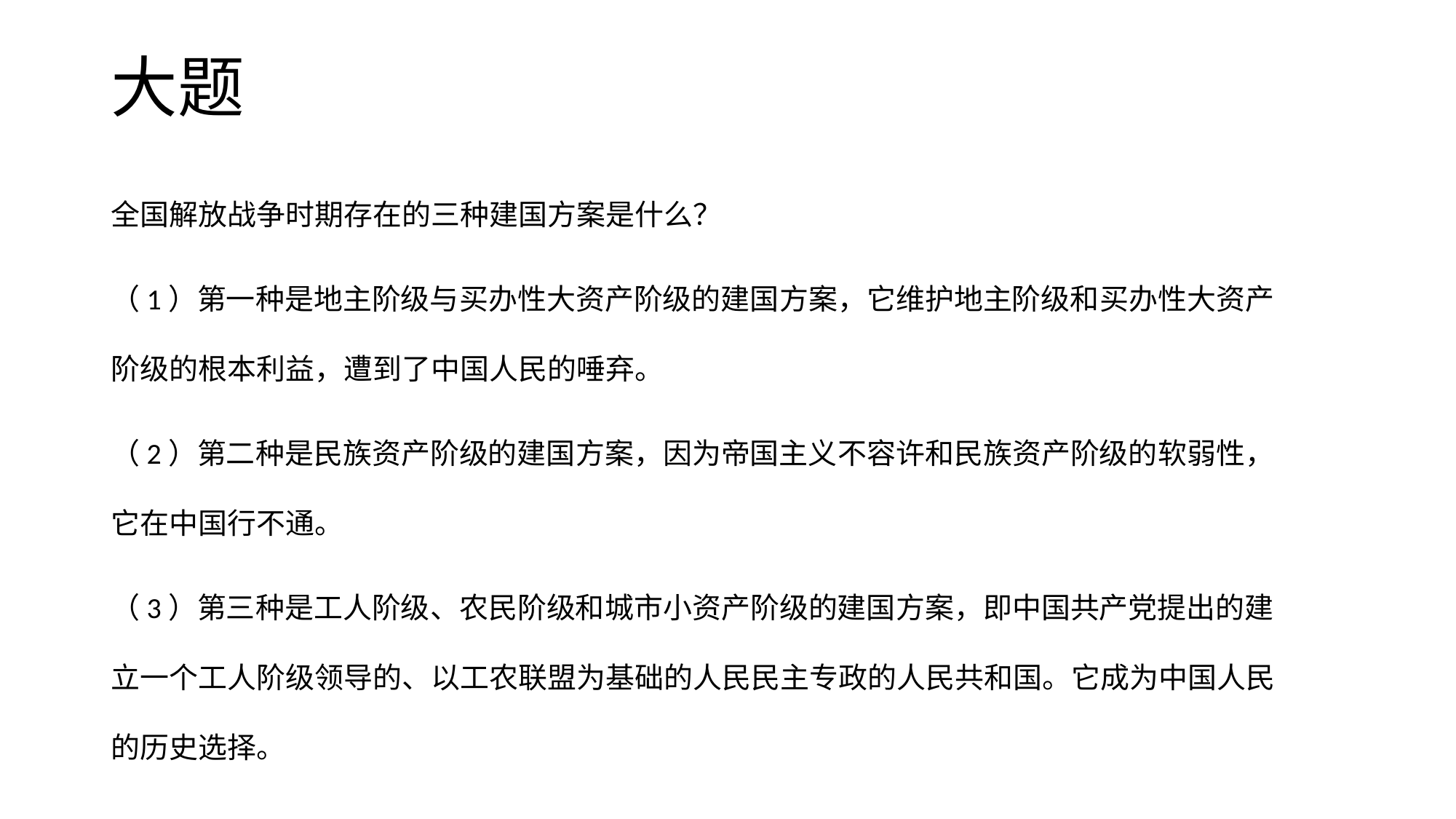

# 大题
全国解放战争时期存在的三种建国方案是什么？
（1）第一种是地主阶级与买办性大资产阶级的建国方案，它维护地主阶级和买办性大资产阶级的根本利益，遭到了中国人民的唾弃。
（2）第二种是民族资产阶级的建国方案，因为帝国主义不容许和民族资产阶级的软弱性，它在中国行不通。
（3）第三种是工人阶级、农民阶级和城市小资产阶级的建国方案，即中国共产党提出的建立一个工人阶级领导的、以工农联盟为基础的人民民主专政的人民共和国。它成为中国人民的历史选择。